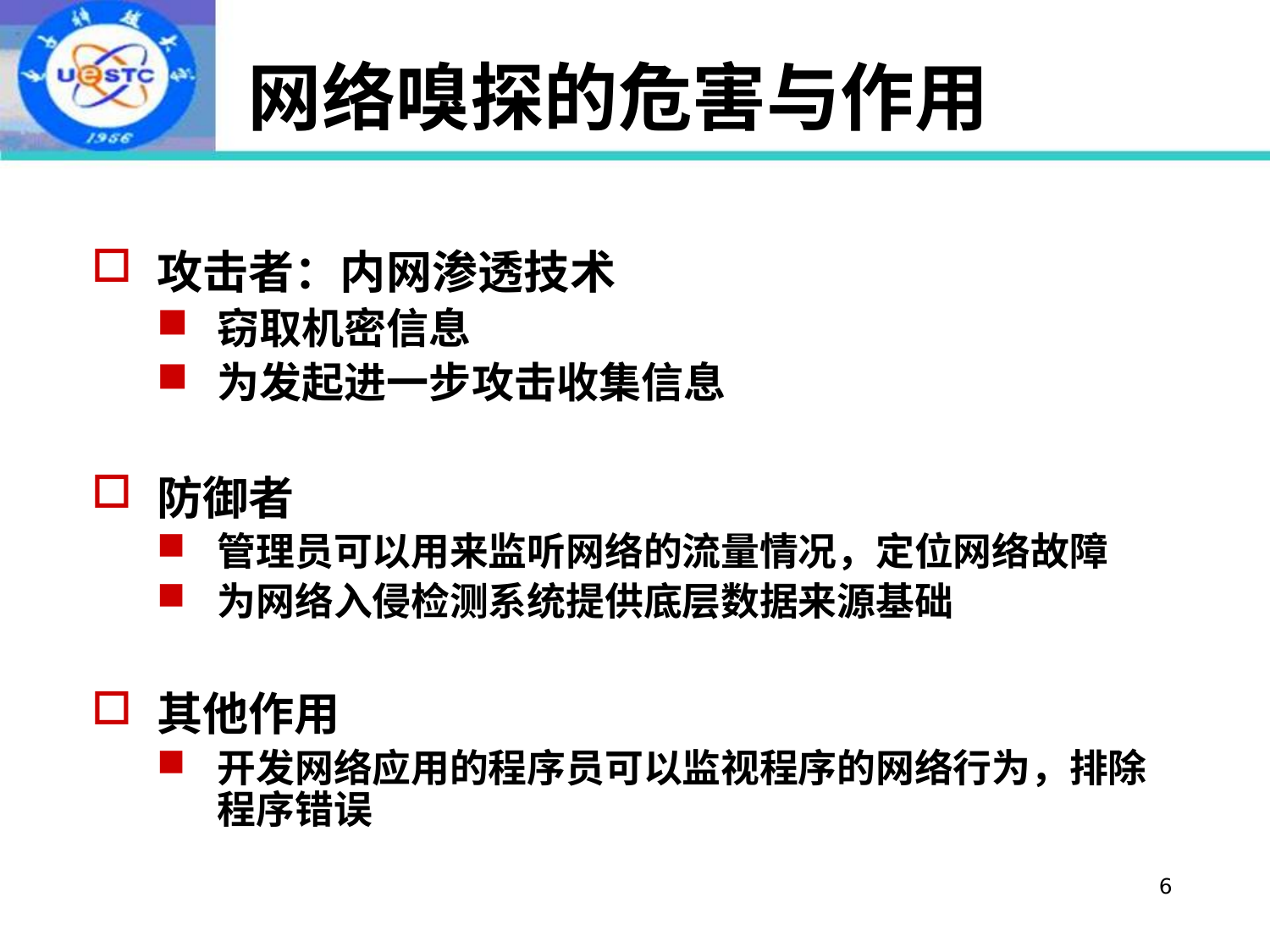

# 网络嗅探的危害与作用
攻击者：内网渗透技术
窃取机密信息
为发起进一步攻击收集信息

防御者
管理员可以用来监听网络的流量情况，定位网络故障
为网络入侵检测系统提供底层数据来源基础

其他作用
开发网络应用的程序员可以监视程序的网络行为，排除程序错误
6